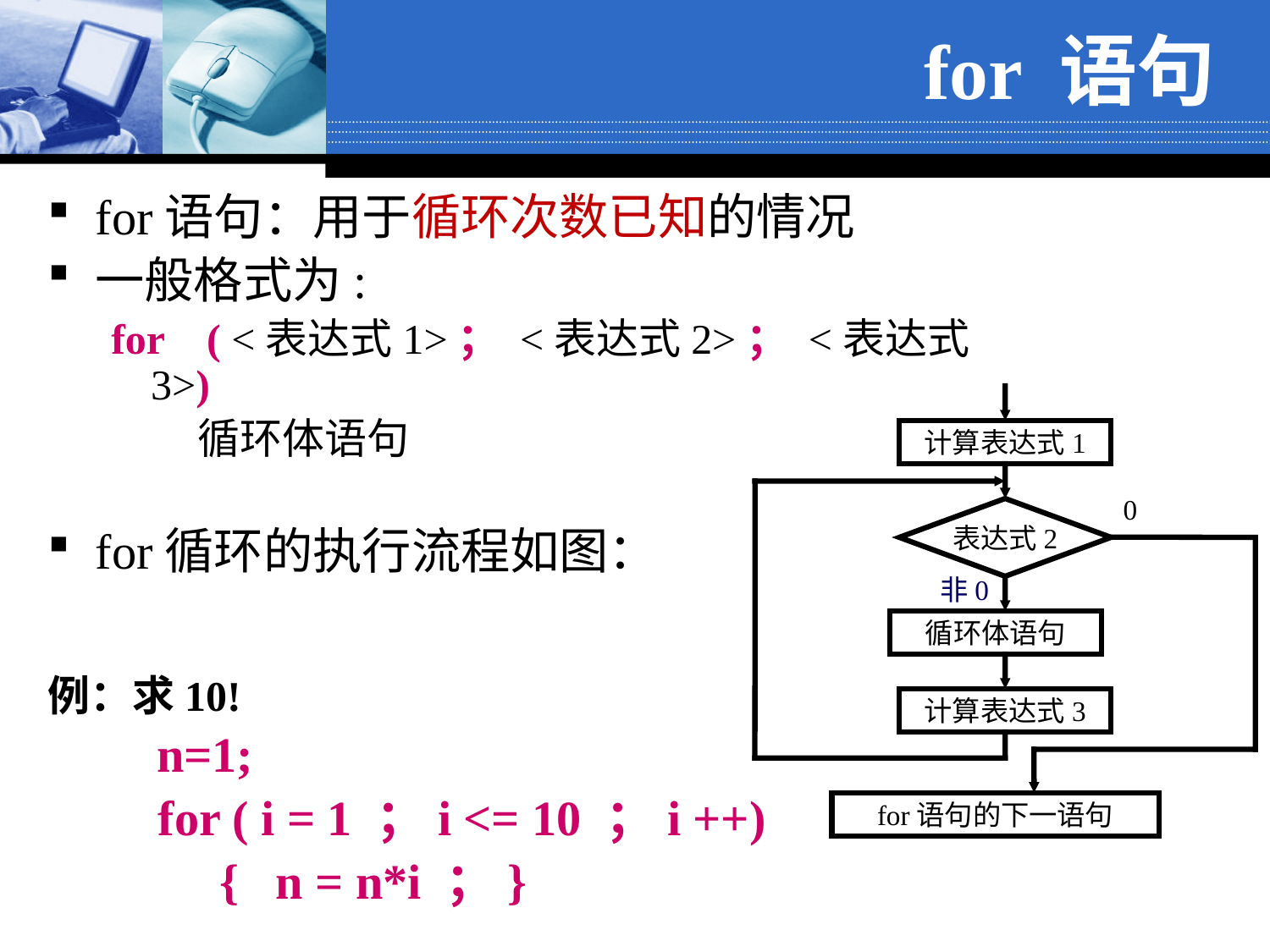

# for 语句
for语句：用于循环次数已知的情况
一般格式为:
for    ( <表达式1>； <表达式2>； <表达式3>)
        循环体语句

for循环的执行流程如图：

例：求10!
	     n=1;
         for ( i = 1 ；i <= 10 ；i ++)
              {   n = n*i ；}

计算表达式1

0
表达式2

循环体语句

计算表达式3

for语句的下一语句
非0